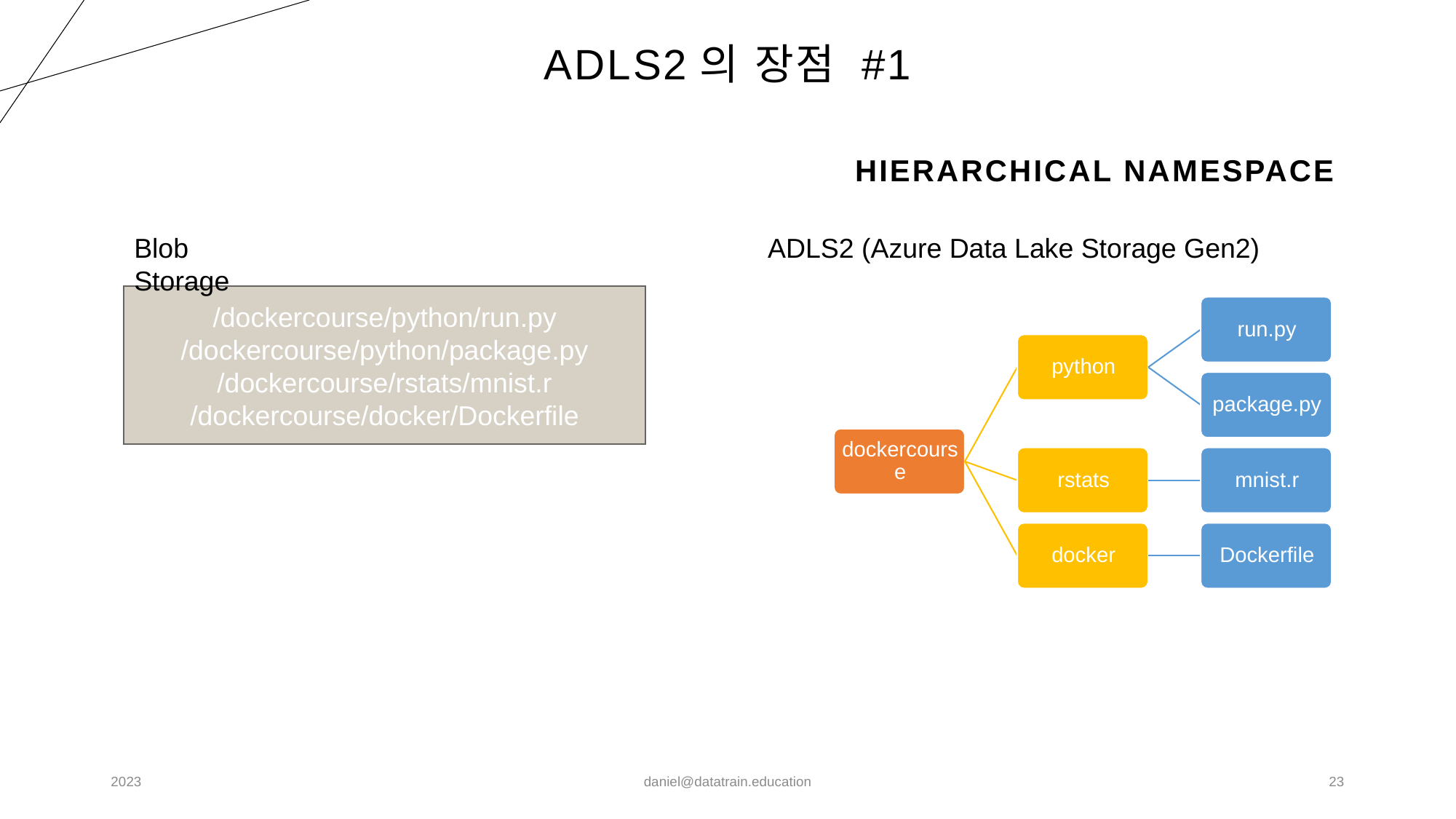

# ADLS2의 장점 #1
Hierarchical Namespace
dockercourse

python

run.py

package.py

rstats

mnist.r

docker

Dockerfile
Blob Storage
ADLS2 (Azure Data Lake Storage Gen2)
/dockercourse/python/run.py
/dockercourse/python/package.py
/dockercourse/rstats/mnist.r
/dockercourse/docker/Dockerfile
2023
daniel@datatrain.education
23